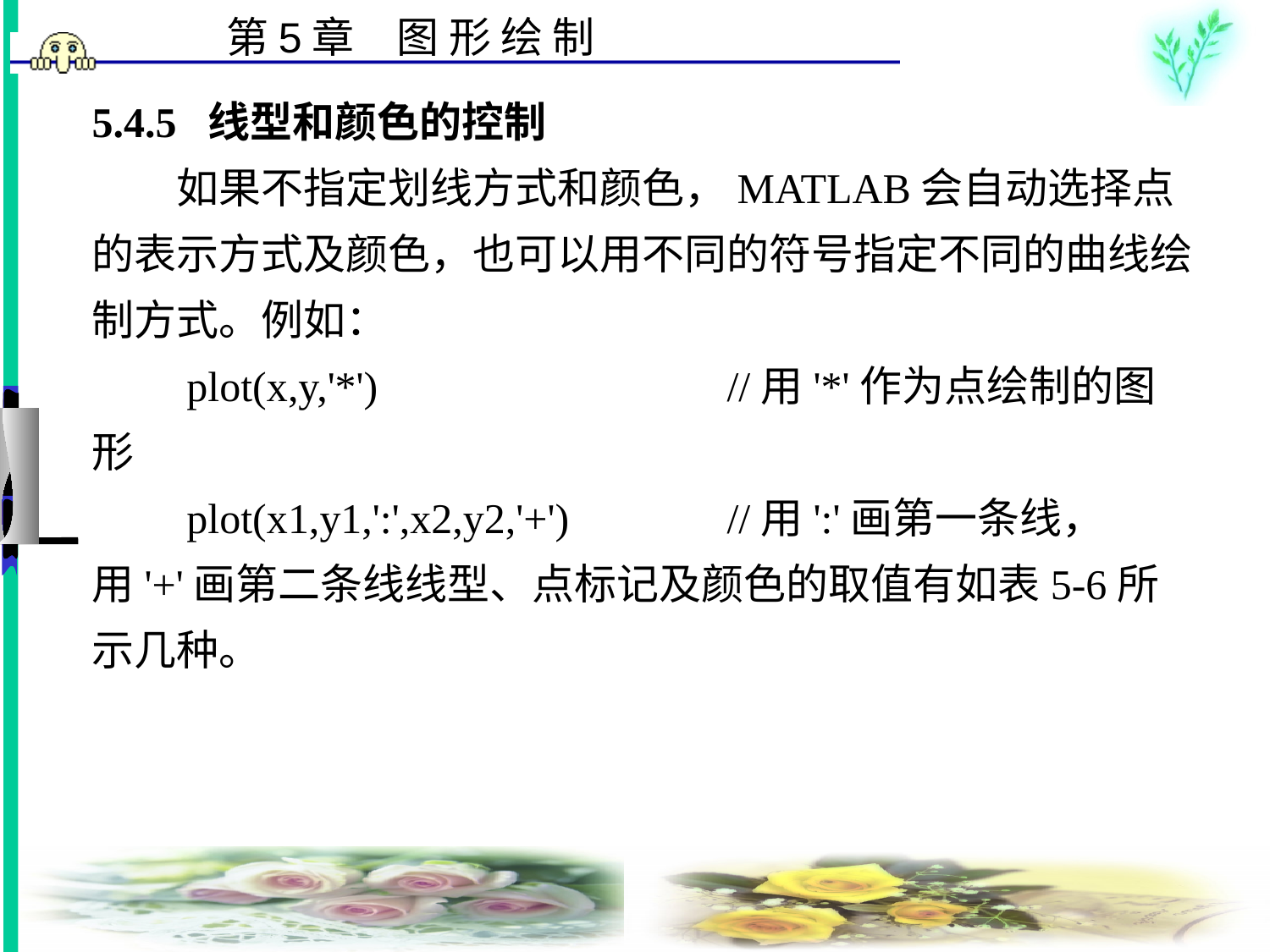

# 5.4.5  线型和颜色的控制 　　如果不指定划线方式和颜色，MATLAB会自动选择点的表示方式及颜色，也可以用不同的符号指定不同的曲线绘制方式。例如： 　　plot(x,y,'*')			//用'*'作为点绘制的图形 　　plot(x1,y1,':',x2,y2,'+')		//用':'画第一条线，用'+'画第二条线线型、点标记及颜色的取值有如表5-6所示几种。